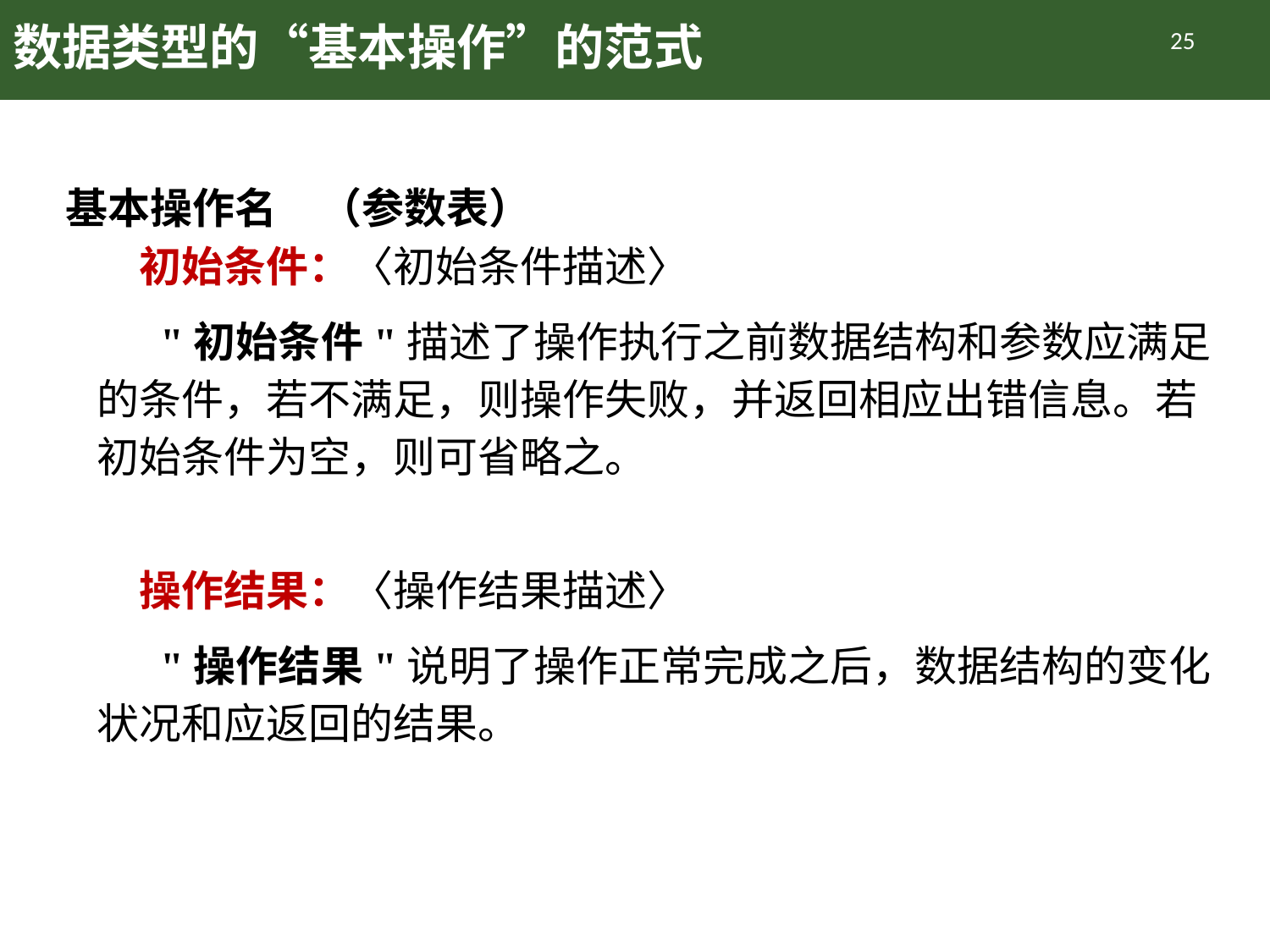

# 数据类型的“基本操作”的范式
25
基本操作名　（参数表）
　初始条件：〈初始条件描述〉
　　"初始条件"描述了操作执行之前数据结构和参数应满足的条件，若不满足，则操作失败，并返回相应出错信息。若初始条件为空，则可省略之。
　操作结果：〈操作结果描述〉
　　"操作结果"说明了操作正常完成之后，数据结构的变化状况和应返回的结果。